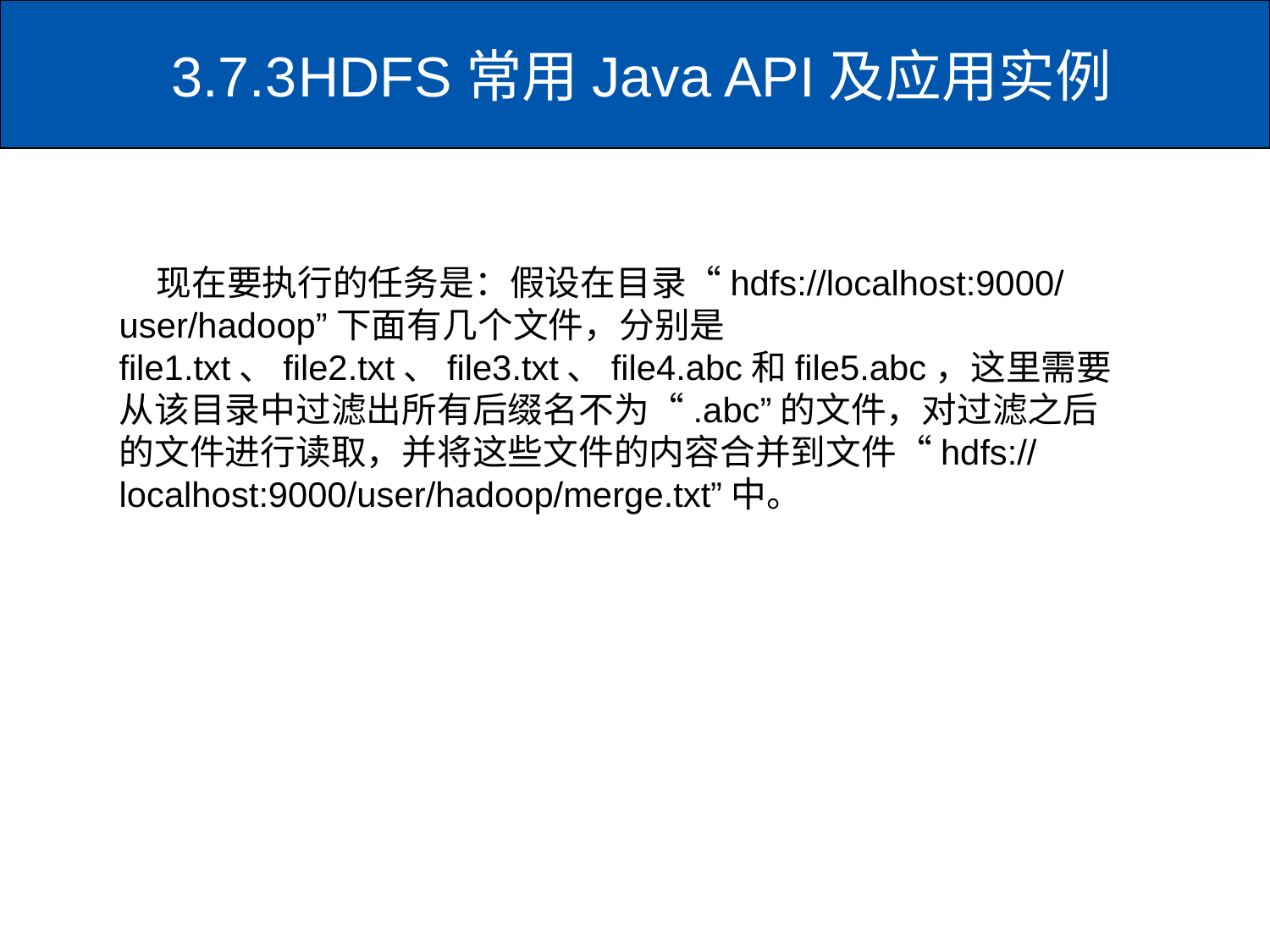

# 3.7.3	HDFS常用Java API及应用实例
现在要执行的任务是：假设在目录“hdfs://localhost:9000/user/hadoop”下面有几个文件，分别是file1.txt、file2.txt、file3.txt、file4.abc和file5.abc，这里需要从该目录中过滤出所有后缀名不为“.abc”的文件，对过滤之后的文件进行读取，并将这些文件的内容合并到文件“hdfs://localhost:9000/user/hadoop/merge.txt”中。